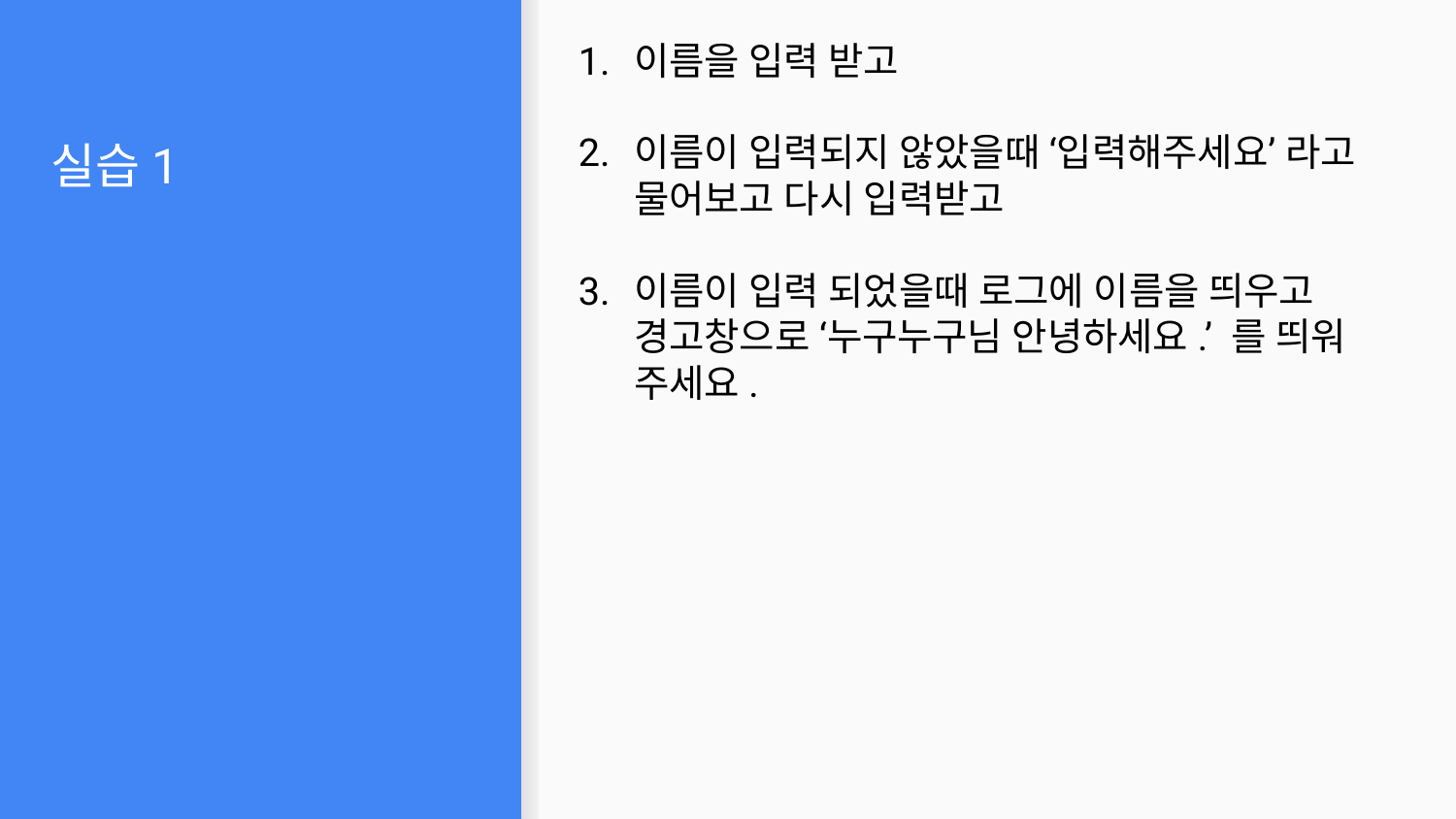

이름을 입력 받고

이름이 입력되지 않았을때 ‘입력해주세요’ 라고 물어보고 다시 입력받고

이름이 입력 되었을때 로그에 이름을 띄우고 경고창으로 ‘누구누구님 안녕하세요.’ 를 띄워 주세요.
# 실습1